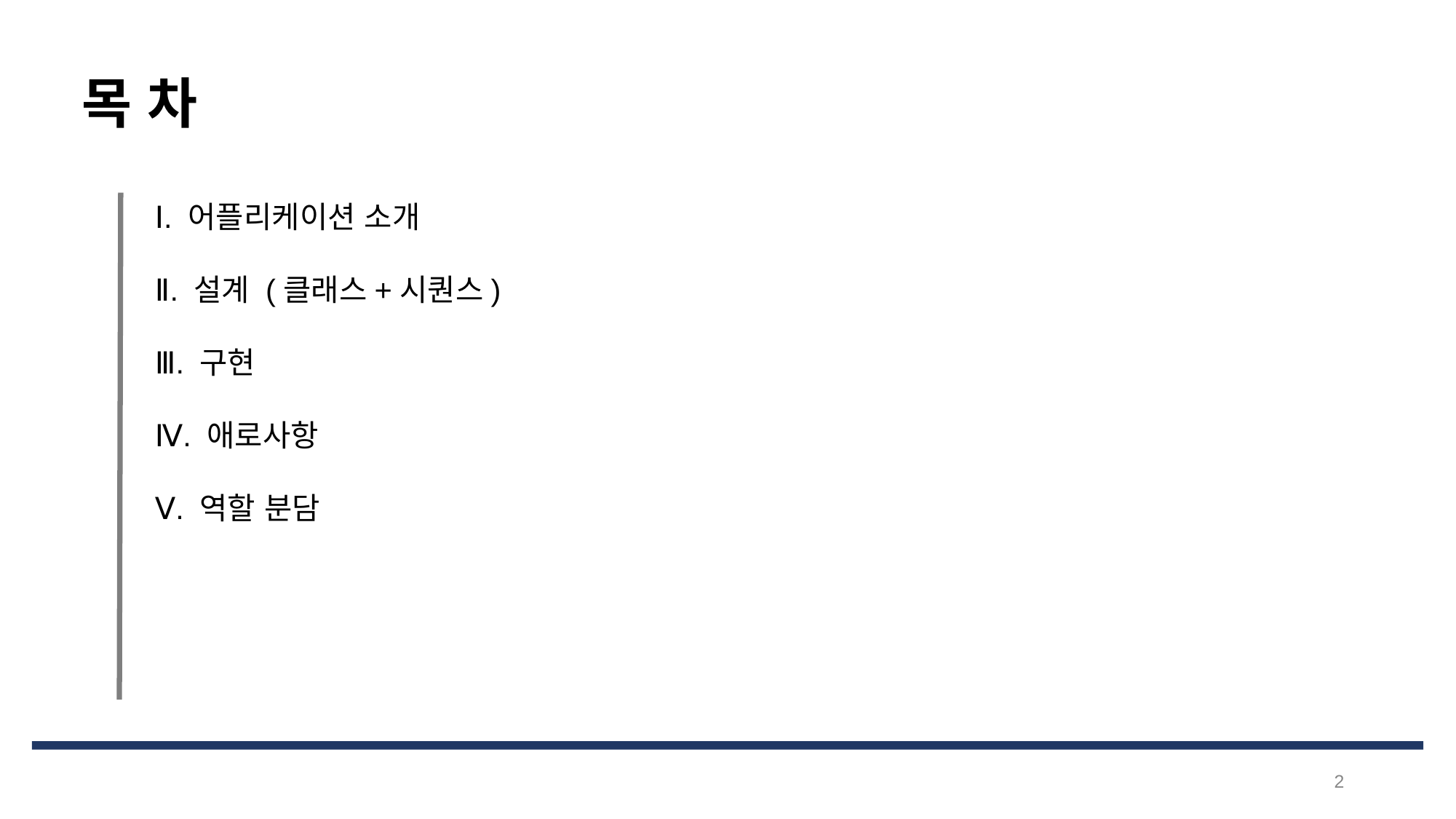

목 차
Ⅰ. 어플리케이션 소개

Ⅱ. 설계 (클래스+시퀀스)

Ⅲ. 구현

Ⅳ. 애로사항

Ⅴ. 역할 분담

2